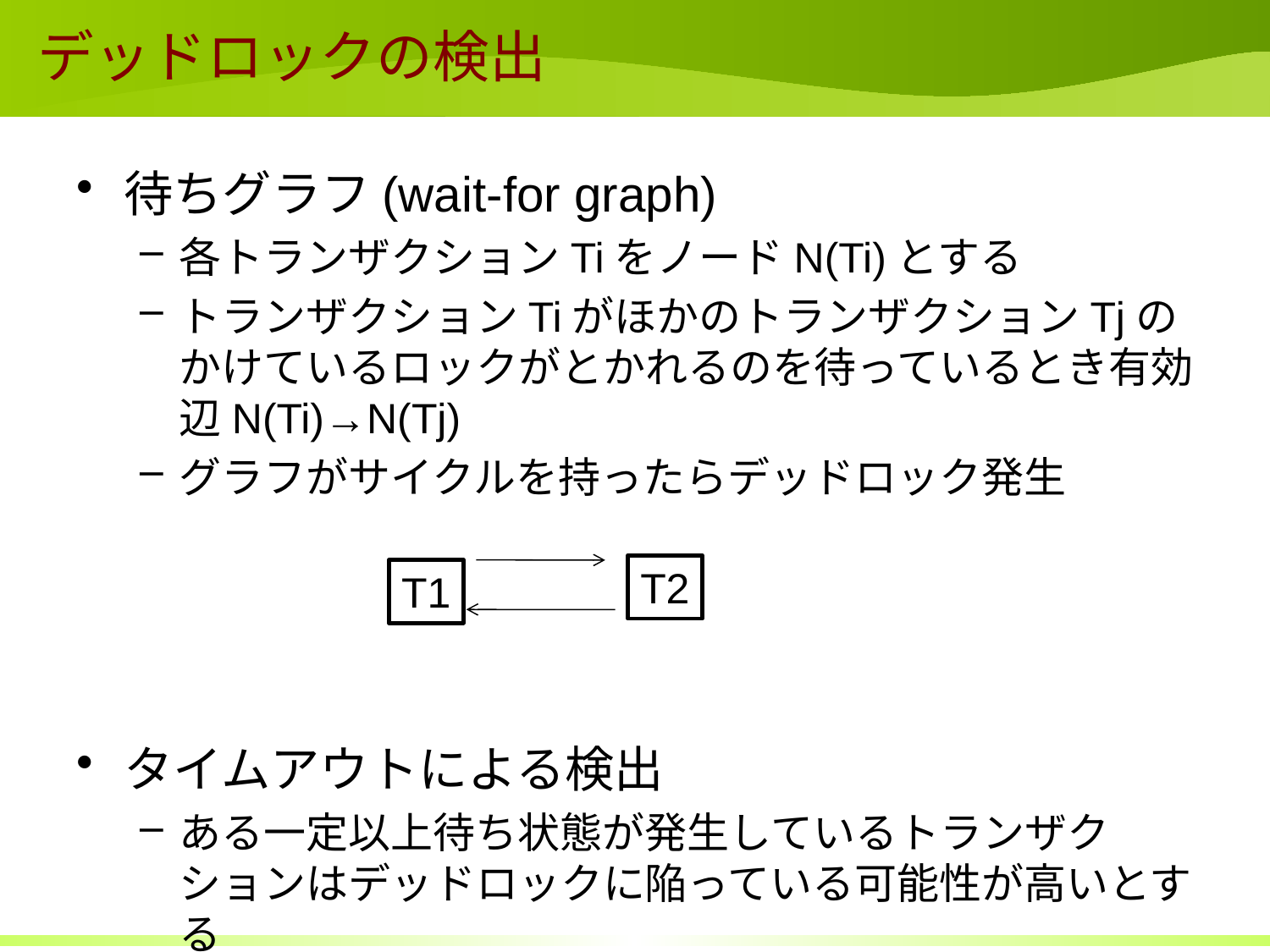

# デッドロックの検出
待ちグラフ(wait-for graph)
各トランザクションTiをノードN(Ti)とする
トランザクションTiがほかのトランザクションTjのかけているロックがとかれるのを待っているとき有効辺N(Ti)→N(Tj)
グラフがサイクルを持ったらデッドロック発生

タイムアウトによる検出
ある一定以上待ち状態が発生しているトランザクションはデッドロックに陥っている可能性が高いとする
T2
T1